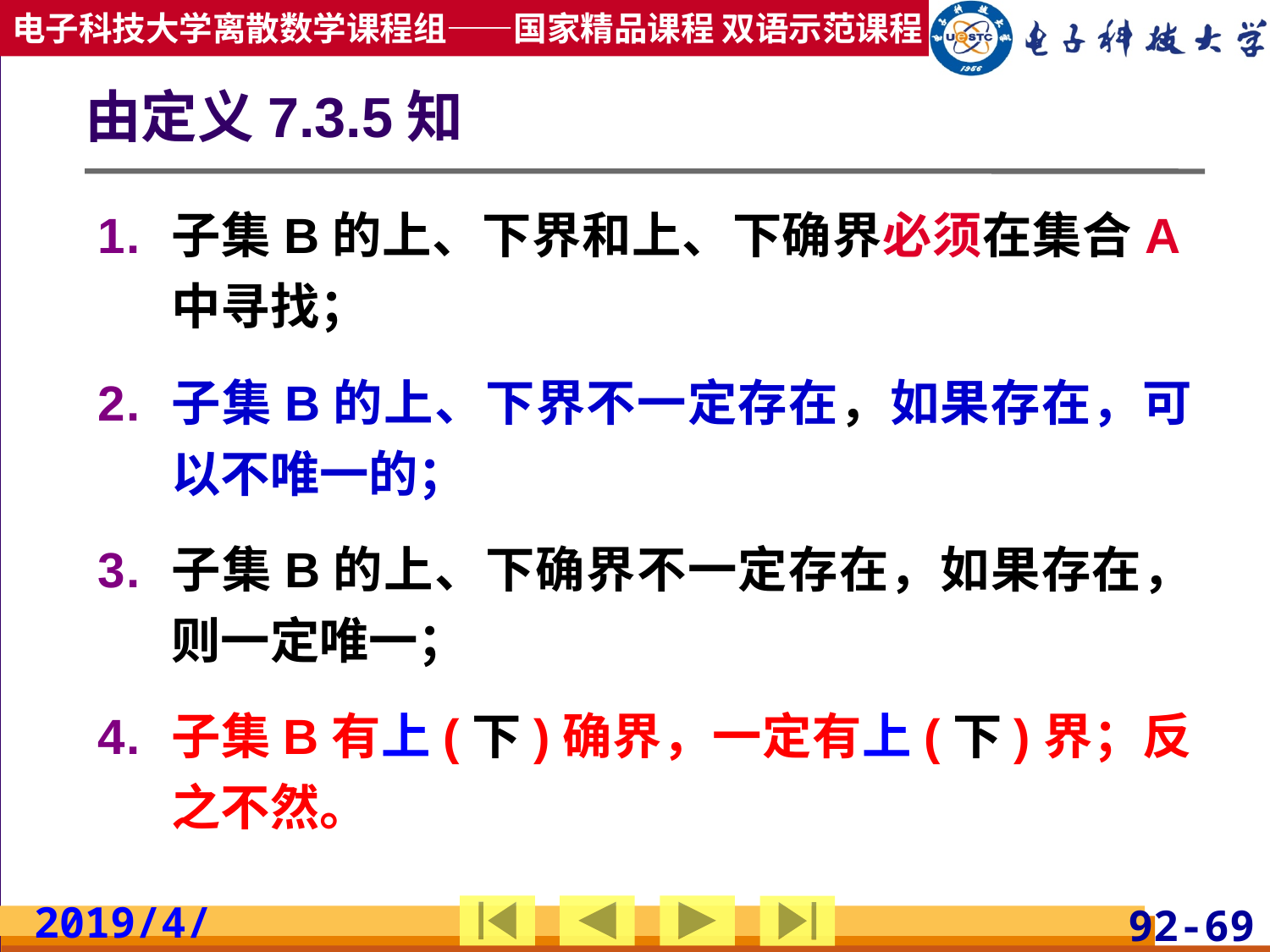

# 由定义7.3.5知
子集B的上、下界和上、下确界必须在集合A中寻找；
子集B的上、下界不一定存在，如果存在，可以不唯一的；
子集B的上、下确界不一定存在，如果存在，则一定唯一；
子集B有上(下)确界，一定有上(下)界；反之不然。
2019/4/17